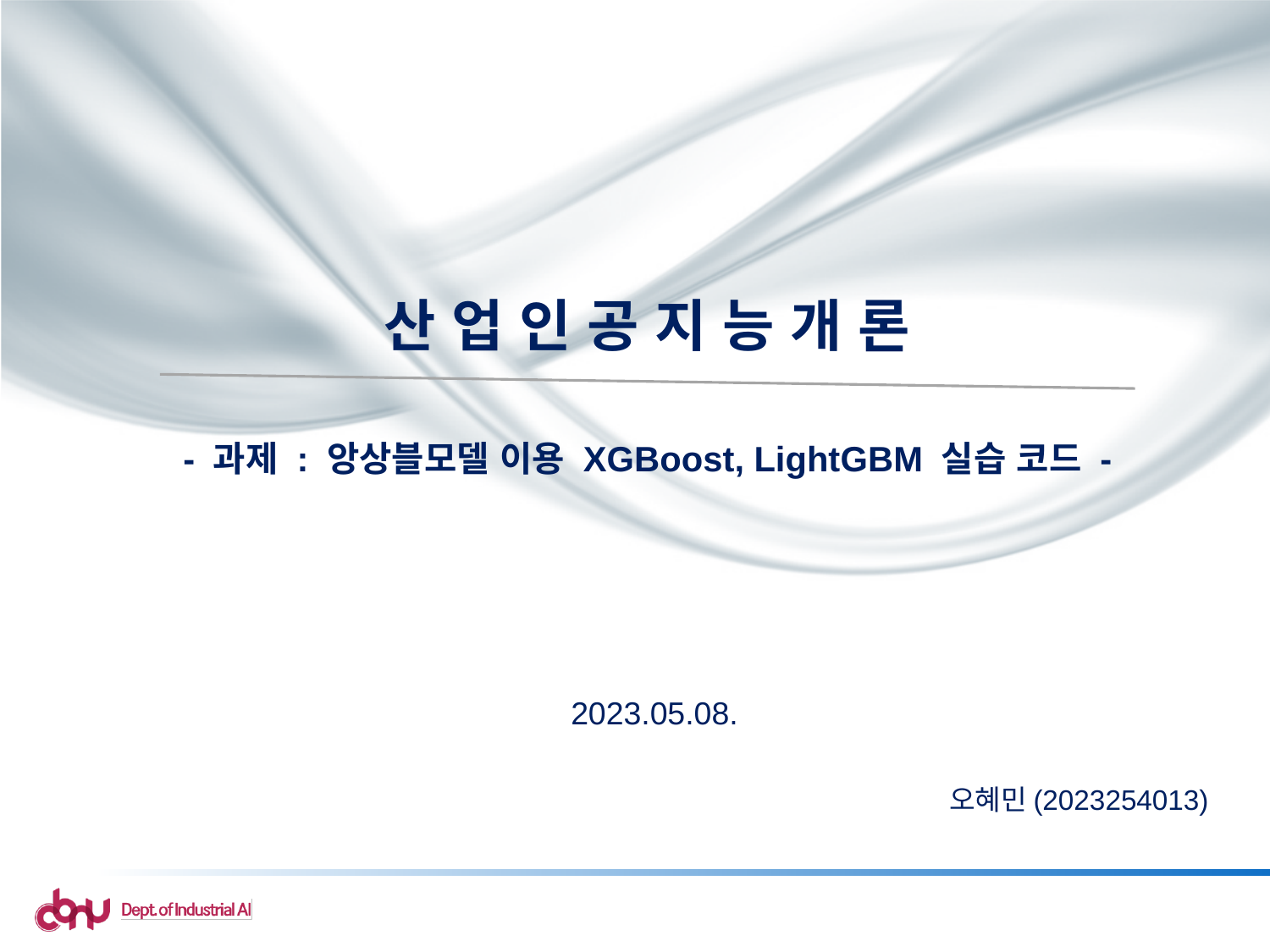

산 업 인 공 지 능 개 론

- 과제 : 앙상블모델 이용 XGBoost, LightGBM 실습 코드 -
2023.05.08.
오혜민(2023254013)